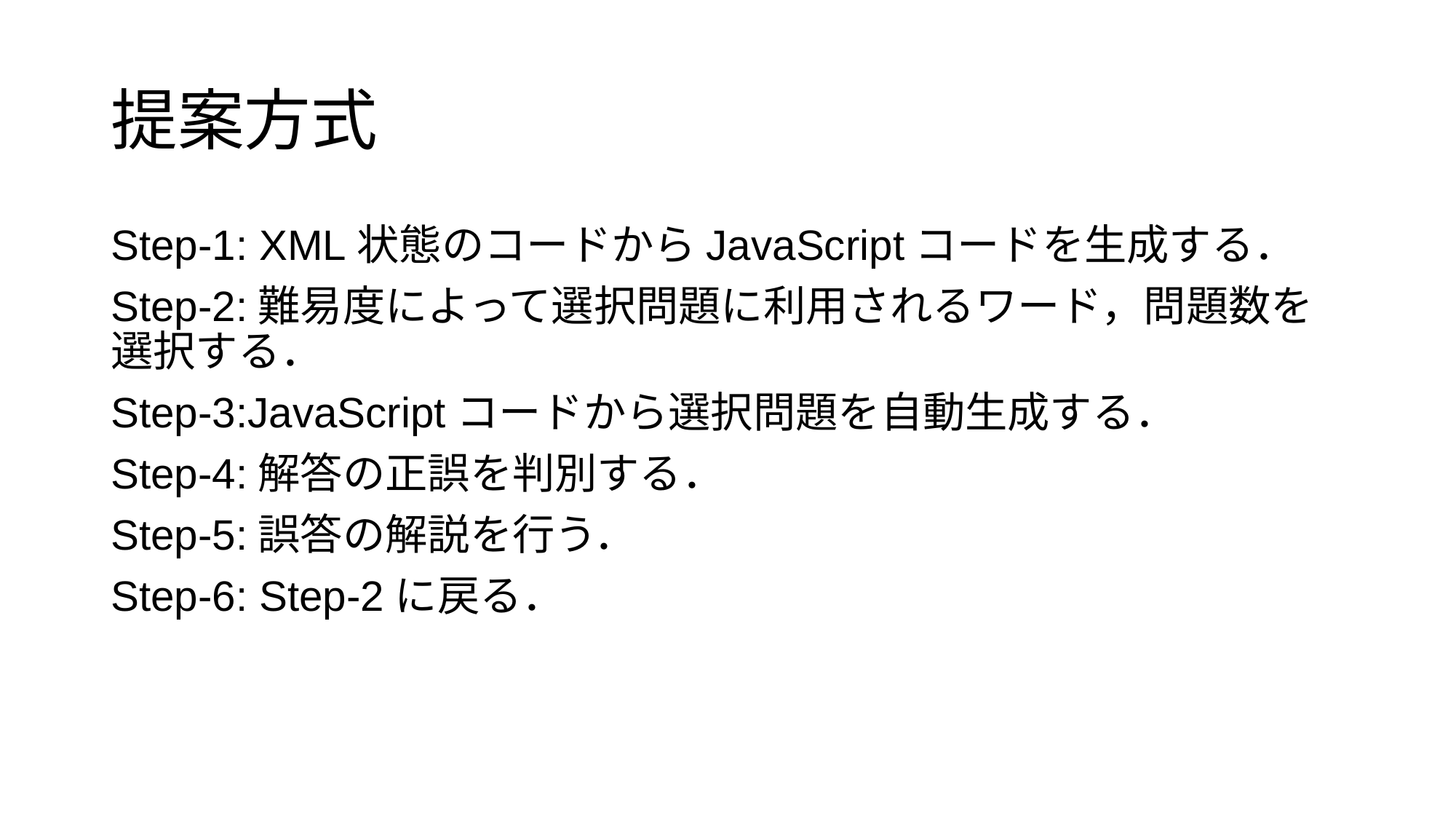

# 提案方式
Step-1: XML状態のコードからJavaScriptコードを生成する．
Step-2:難易度によって選択問題に利用されるワード，問題数を選択する．
Step-3:JavaScriptコードから選択問題を自動生成する．
Step-4:解答の正誤を判別する．
Step-5:誤答の解説を行う．
Step-6: Step-2に戻る．